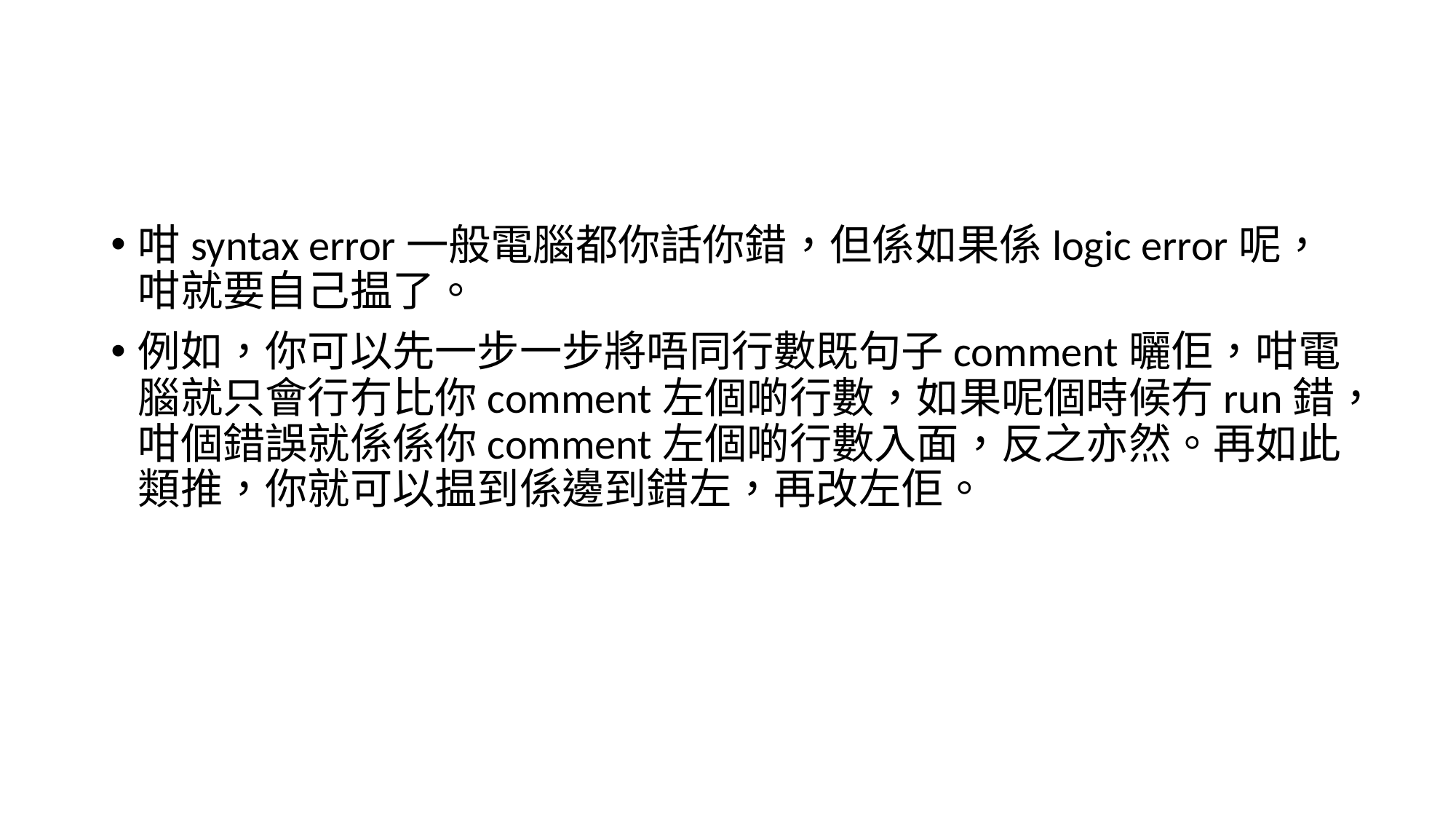

#
咁syntax error一般電腦都你話你錯，但係如果係logic error呢，咁就要自己揾了。
例如，你可以先一步一步將唔同行數既句子comment曬佢，咁電腦就只會行冇比你comment左個啲行數，如果呢個時候冇run錯，咁個錯誤就係係你comment左個啲行數入面，反之亦然。再如此類推，你就可以揾到係邊到錯左，再改左佢。